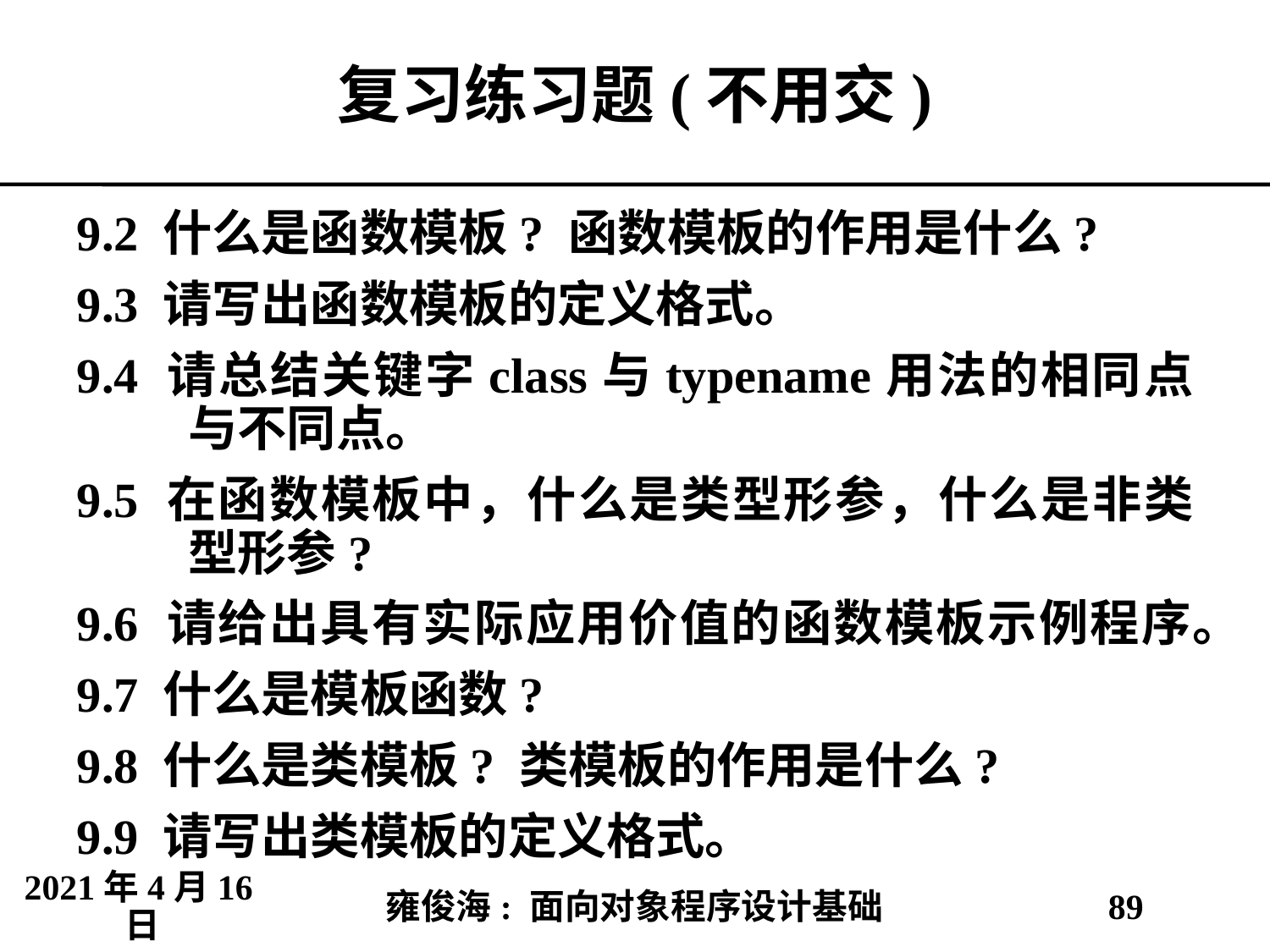

# 复习练习题(不用交)

9.2 什么是函数模板? 函数模板的作用是什么?
9.3 请写出函数模板的定义格式。
9.4 请总结关键字class与typename用法的相同点与不同点。
9.5 在函数模板中，什么是类型形参，什么是非类型形参?
9.6 请给出具有实际应用价值的函数模板示例程序。
9.7 什么是模板函数?
9.8 什么是类模板? 类模板的作用是什么?
9.9 请写出类模板的定义格式。
2021年4月16日
雍俊海: 面向对象程序设计基础
89